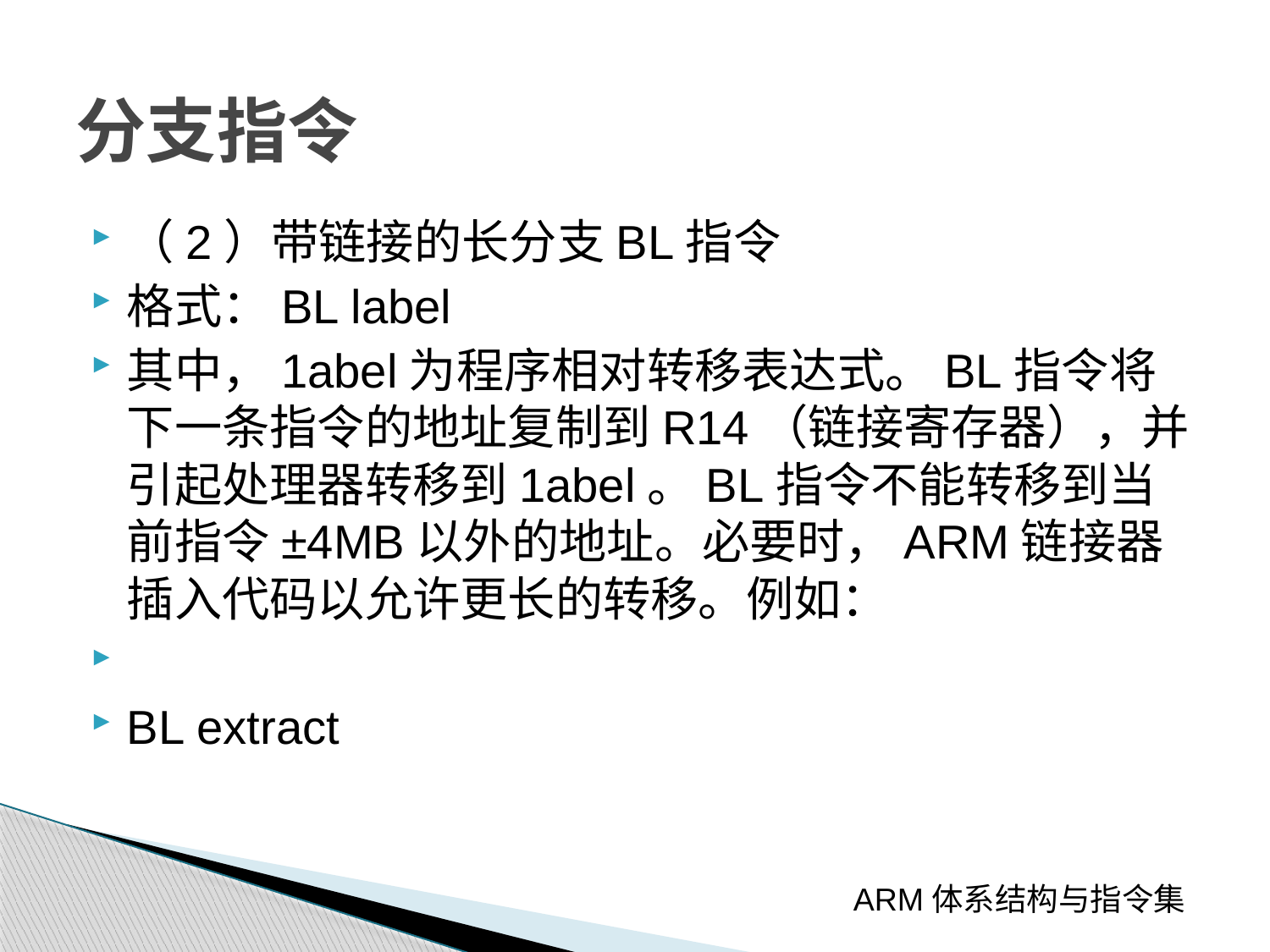

# 分支指令
（2）带链接的长分支BL指令
格式：BL label
其中，1abel为程序相对转移表达式。BL指令将下一条指令的地址复制到R14（链接寄存器），并引起处理器转移到1abel。BL指令不能转移到当前指令±4MB以外的地址。必要时，ARM链接器插入代码以允许更长的转移。例如：

BL extract

            ARM体系结构与指令集